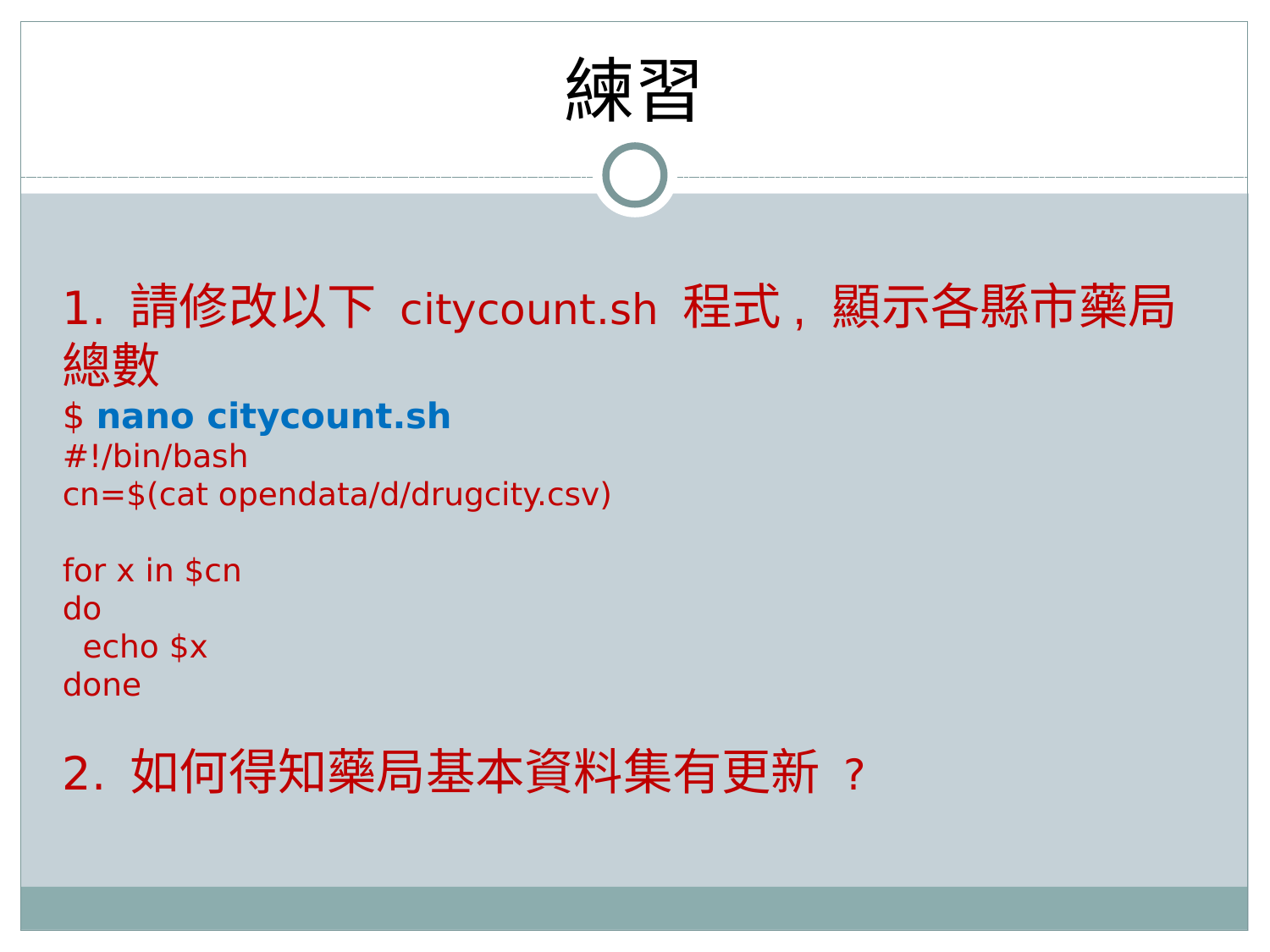

# 練習
1. 請修改以下 citycount.sh 程式, 顯示各縣市藥局總數
$ nano citycount.sh
#!/bin/bash
cn=$(cat opendata/d/drugcity.csv)

for x in $cn
do
  echo $x
done

2. 如何得知藥局基本資料集有更新 ?